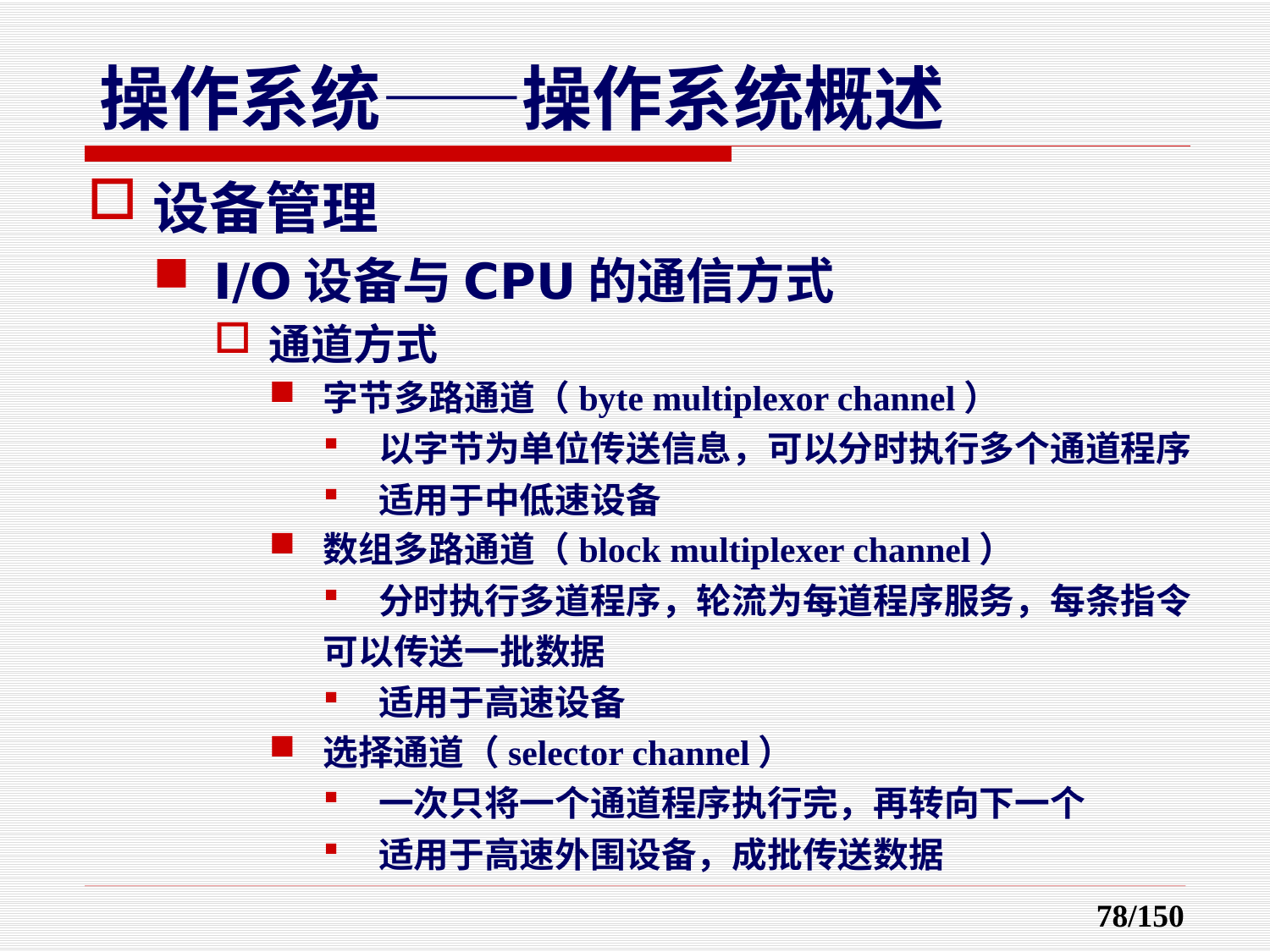

设备管理
I/O设备与CPU的通信方式
通道方式
字节多路通道（byte multiplexor channel）
以字节为单位传送信息，可以分时执行多个通道程序
适用于中低速设备
数组多路通道（block multiplexer channel）
分时执行多道程序，轮流为每道程序服务，每条指令
可以传送一批数据
适用于高速设备
选择通道（selector channel）
一次只将一个通道程序执行完，再转向下一个
适用于高速外围设备，成批传送数据